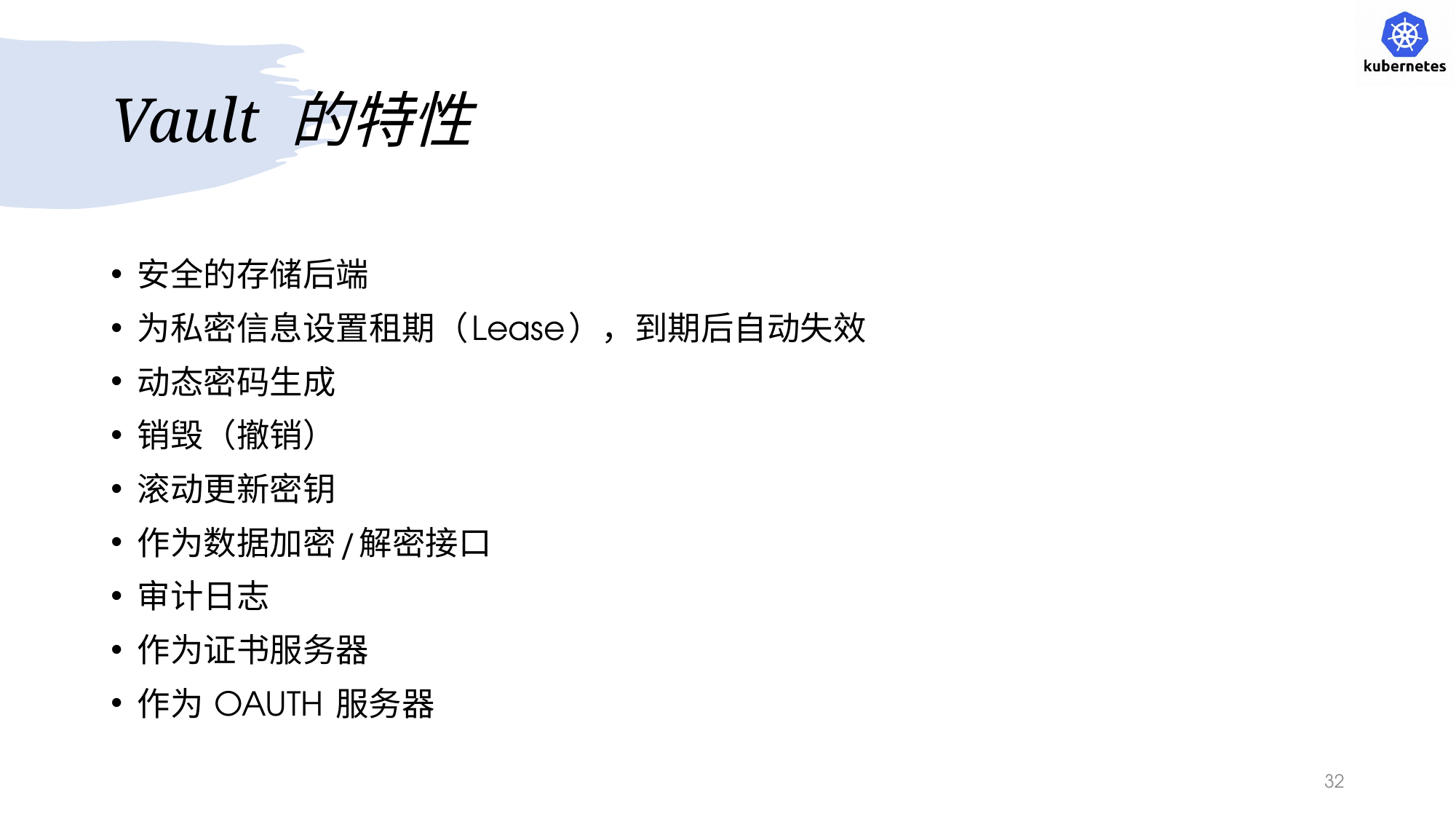

# Vault 的特性
安全的存储后端
为私密信息设置租期（Lease），到期后自动失效
动态密码生成
销毁（撤销）
滚动更新密钥
作为数据加密/解密接口
审计日志
作为证书服务器
作为 OAUTH 服务器

32